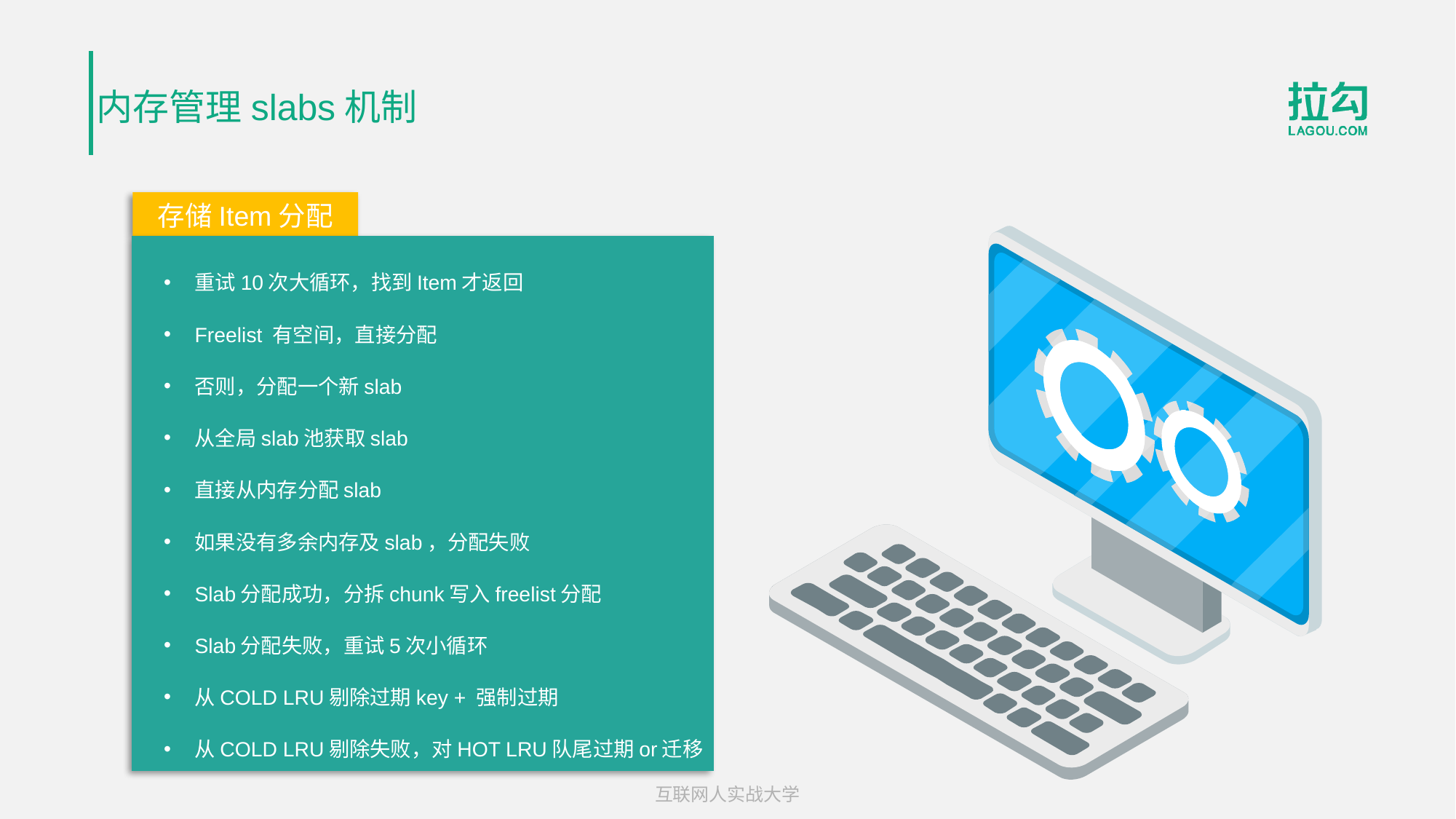

# 内存管理slabs机制

存储Item分配

重试10次大循环，找到Item才返回
Freelist 有空间，直接分配
否则，分配一个新slab
从全局slab池获取slab
直接从内存分配slab
如果没有多余内存及slab，分配失败
Slab分配成功，分拆chunk写入freelist分配
Slab分配失败，重试5次小循环
从COLD LRU剔除过期key + 强制过期
从COLD LRU剔除失败，对HOT LRU队尾过期or迁移